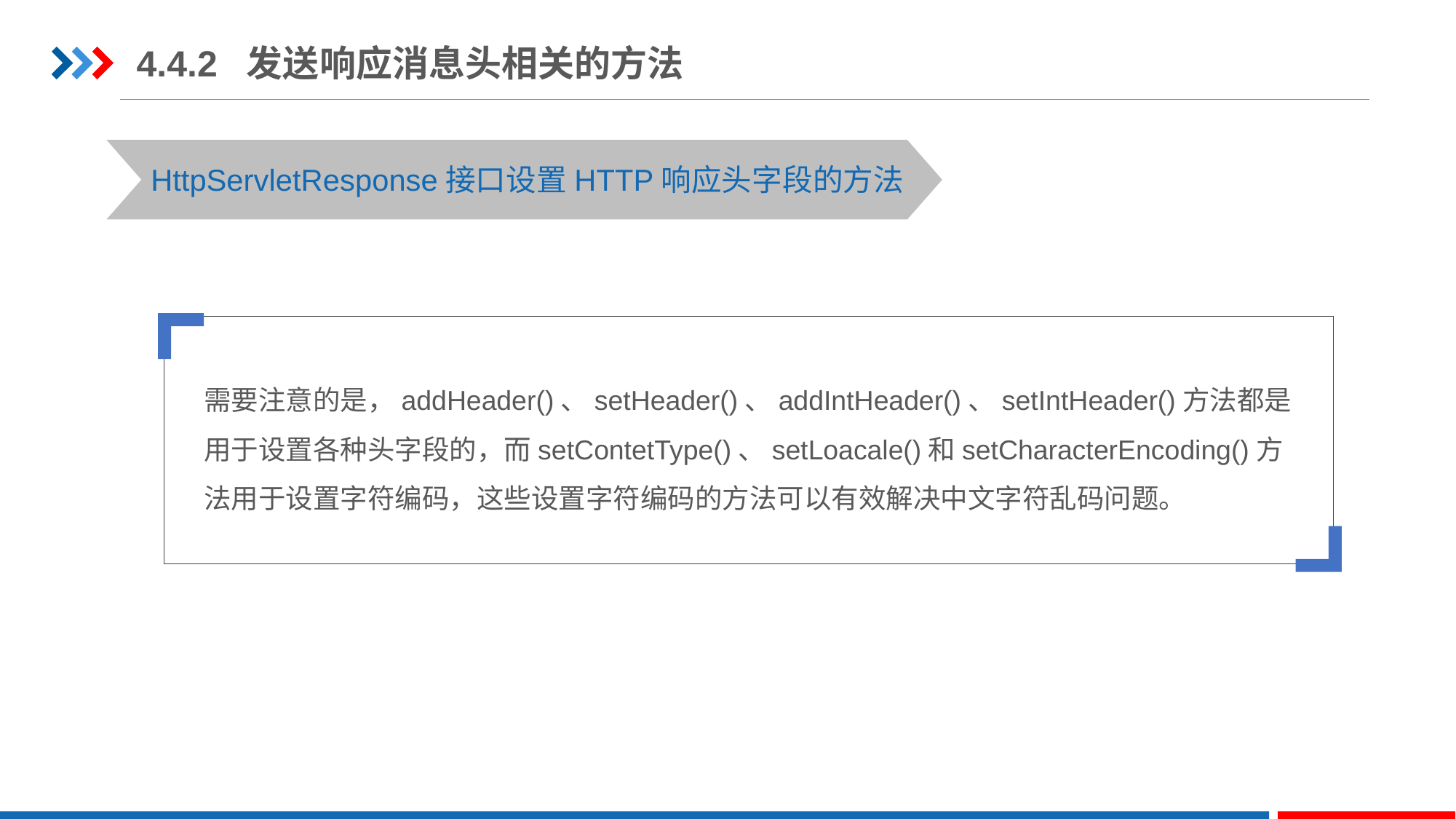

4.4.2  发送响应消息头相关的方法

HttpServletResponse接口设置HTTP响应头字段的方法

需要注意的是，addHeader()、setHeader()、addIntHeader()、setIntHeader()方法都是用于设置各种头字段的，而setContetType()、setLoacale()和setCharacterEncoding()方法用于设置字符编码，这些设置字符编码的方法可以有效解决中文字符乱码问题。